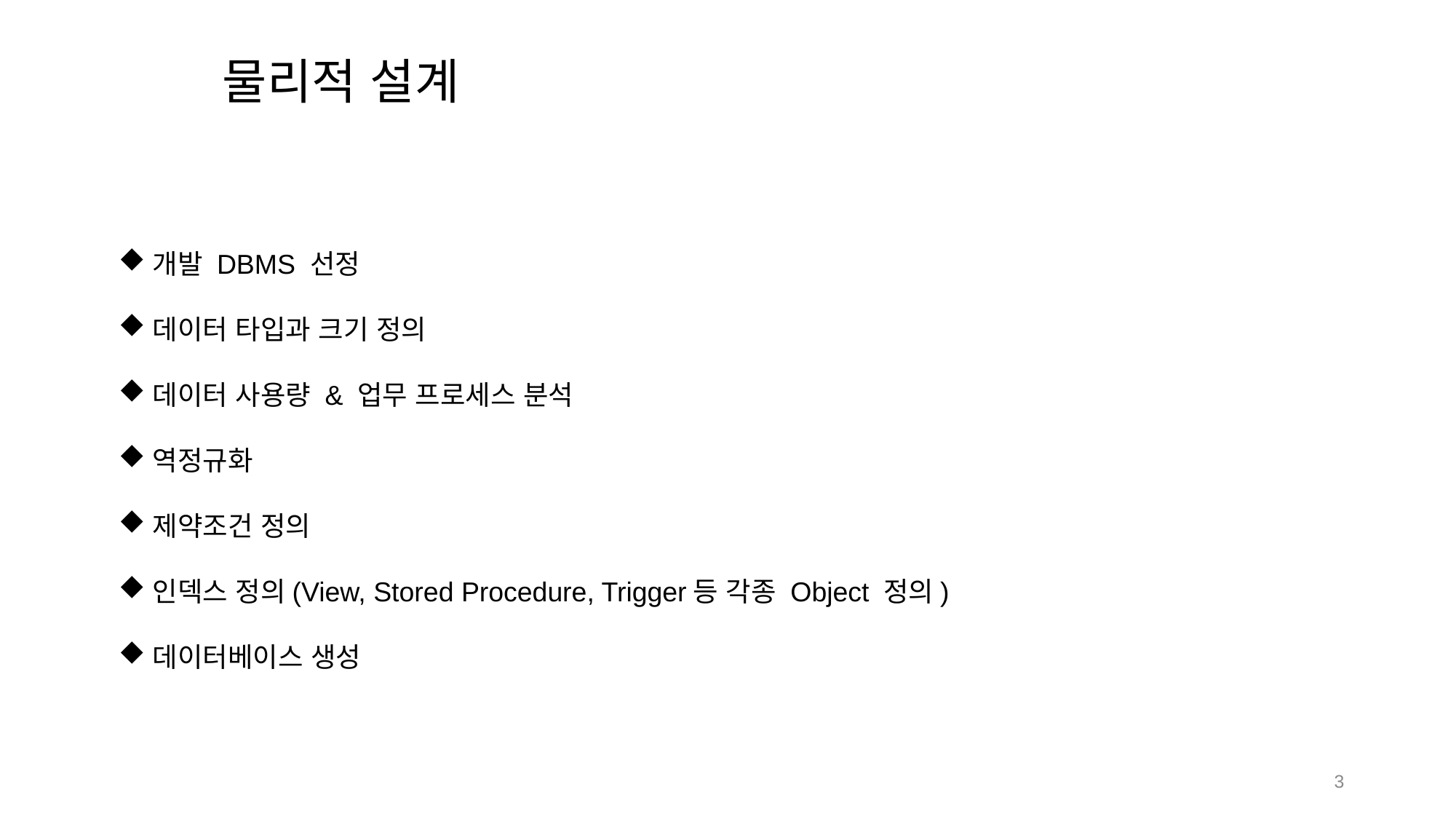

# 물리적 설계
개발 DBMS 선정
데이터 타입과 크기 정의
데이터 사용량 & 업무 프로세스 분석
역정규화
제약조건 정의
인덱스 정의(View, Stored Procedure, Trigger등 각종 Object 정의)
데이터베이스 생성
3